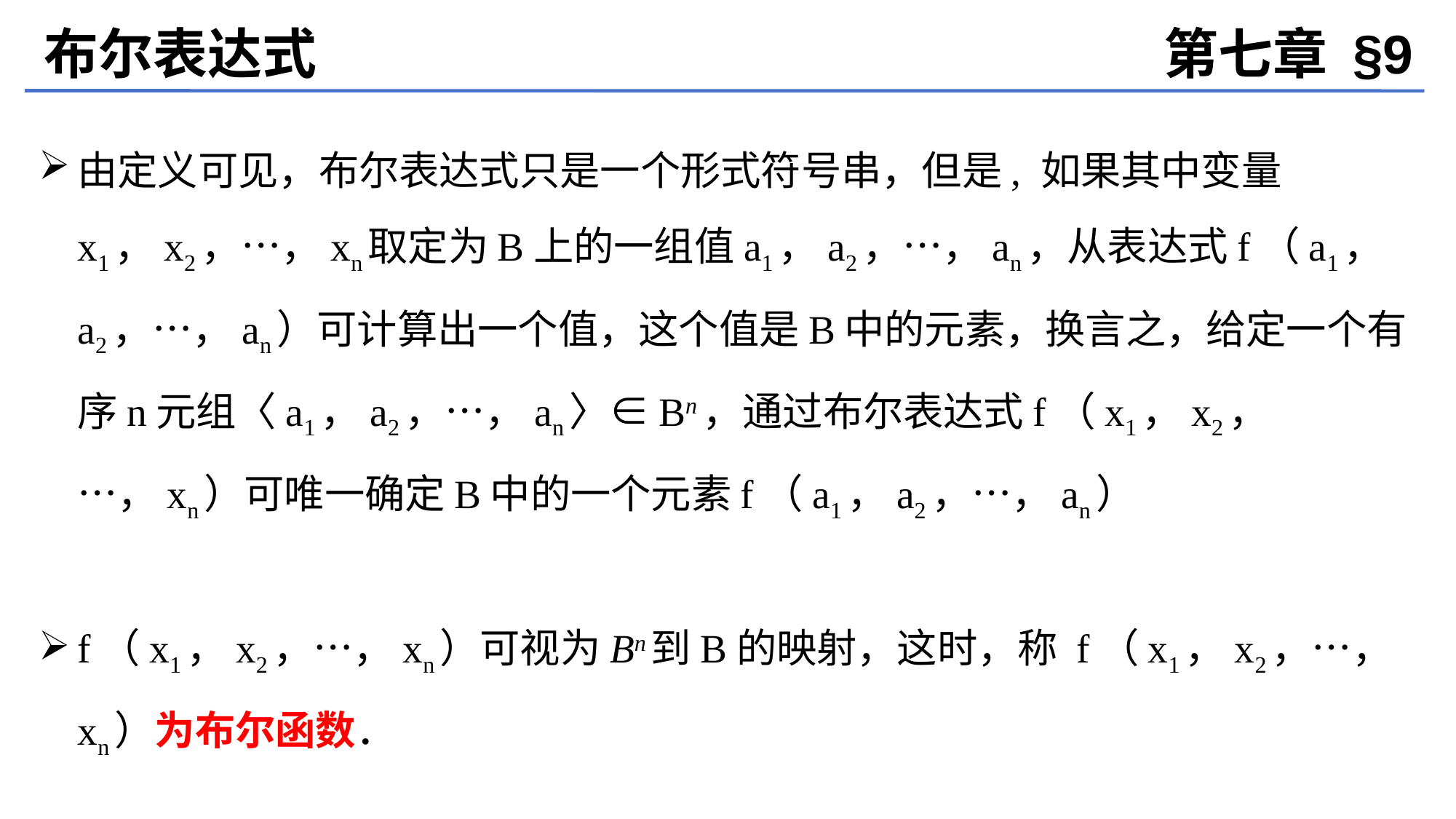

布尔表达式
第七章 §9
由定义可见，布尔表达式只是一个形式符号串，但是, 如果其中变量x1，x2，…，xn取定为B上的一组值a1，a2，…，an，从表达式f（a1，a2，…，an）可计算出一个值，这个值是B中的元素，换言之，给定一个有序n元组〈a1，a2，…，an〉∈Bn，通过布尔表达式f（x1，x2，…，xn）可唯一确定B中的一个元素f（a1，a2，…，an）

f（x1，x2，…，xn）可视为Bn到B的映射，这时，称 f（x1，x2，…，xn）为布尔函数．